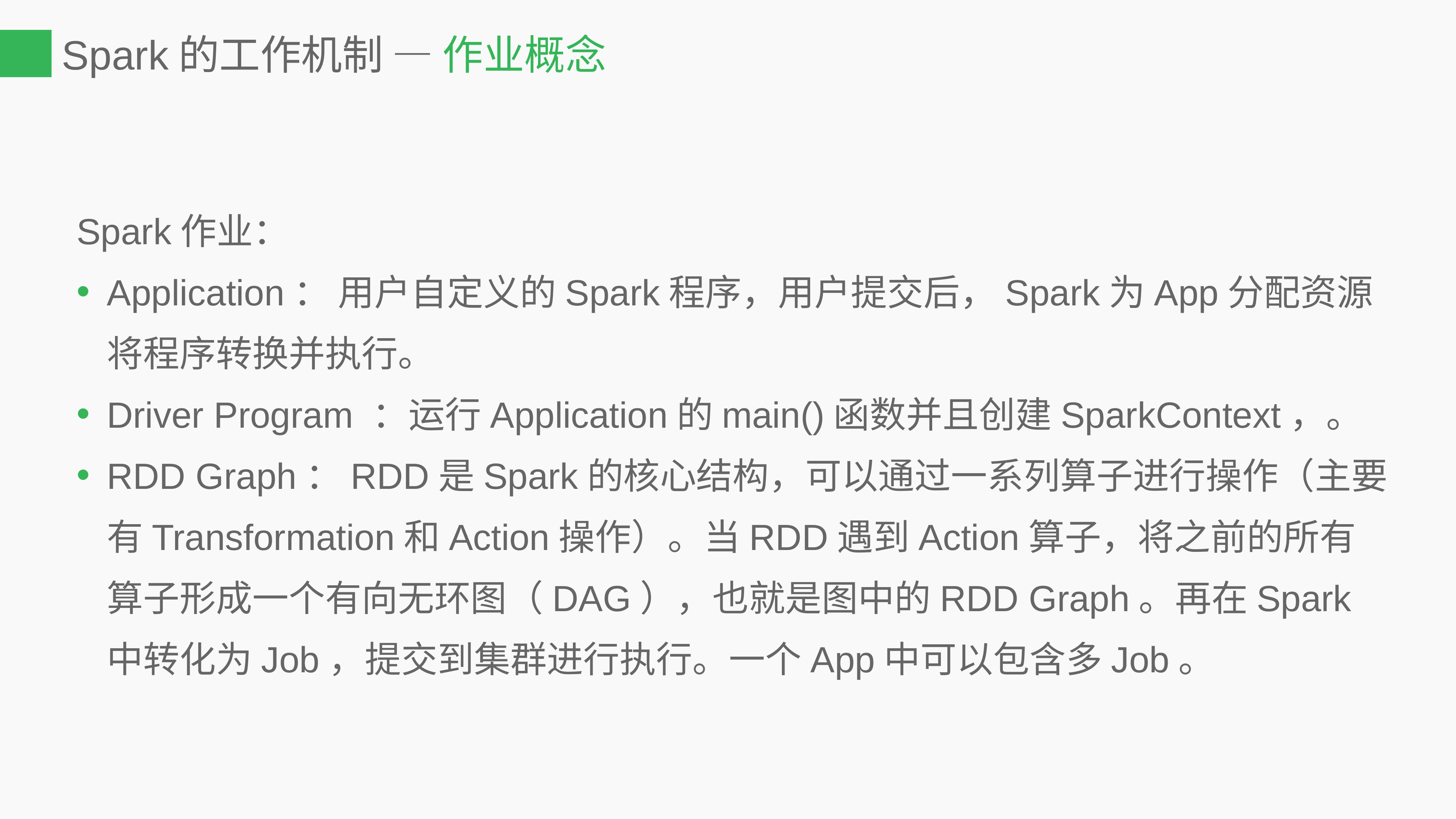

# Spark的工作机制 — 作业概念
Spark作业：
Application： 用户自定义的Spark程序，用户提交后，Spark为App分配资源将程序转换并执行。
Driver Program ：运行Application的main()函数并且创建SparkContext，。
RDD Graph：RDD是Spark的核心结构，可以通过一系列算子进行操作（主要有Transformation和Action操作）。当RDD遇到Action算子，将之前的所有算子形成一个有向无环图（DAG），也就是图中的RDD Graph。再在Spark中转化为Job，提交到集群进行执行。一个App中可以包含多Job。